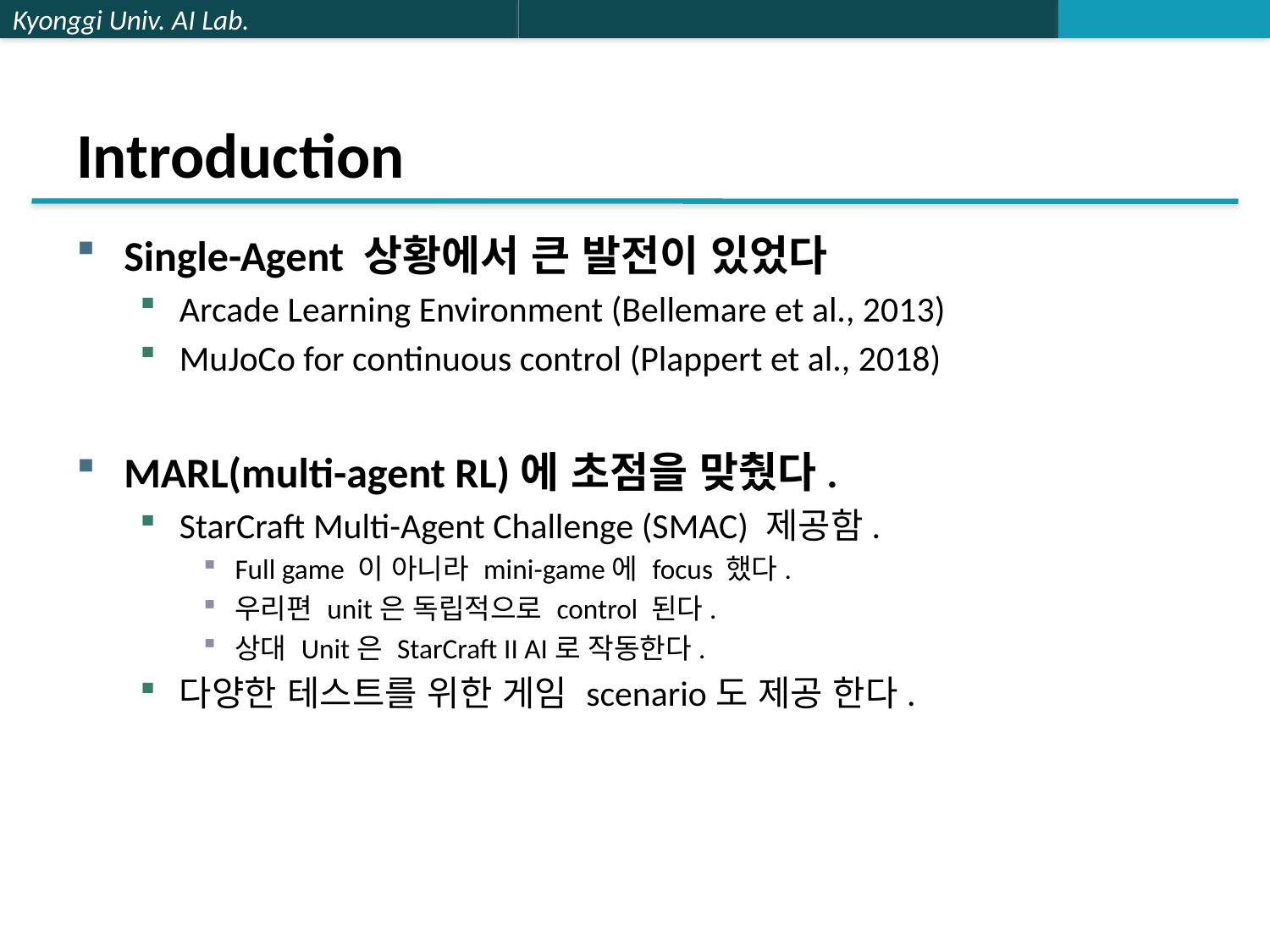

# Introduction
Single-Agent 상황에서 큰 발전이 있었다
Arcade Learning Environment (Bellemare et al., 2013)
MuJoCo for continuous control (Plappert et al., 2018)

MARL(multi-agent RL)에 초점을 맞췄다.
StarCraft Multi-Agent Challenge (SMAC) 제공함.
Full game 이 아니라 mini-game에 focus 했다.
우리편 unit은 독립적으로 control 된다.
상대 Unit은 StarCraft II AI로 작동한다.
다양한 테스트를 위한 게임 scenario도 제공 한다.